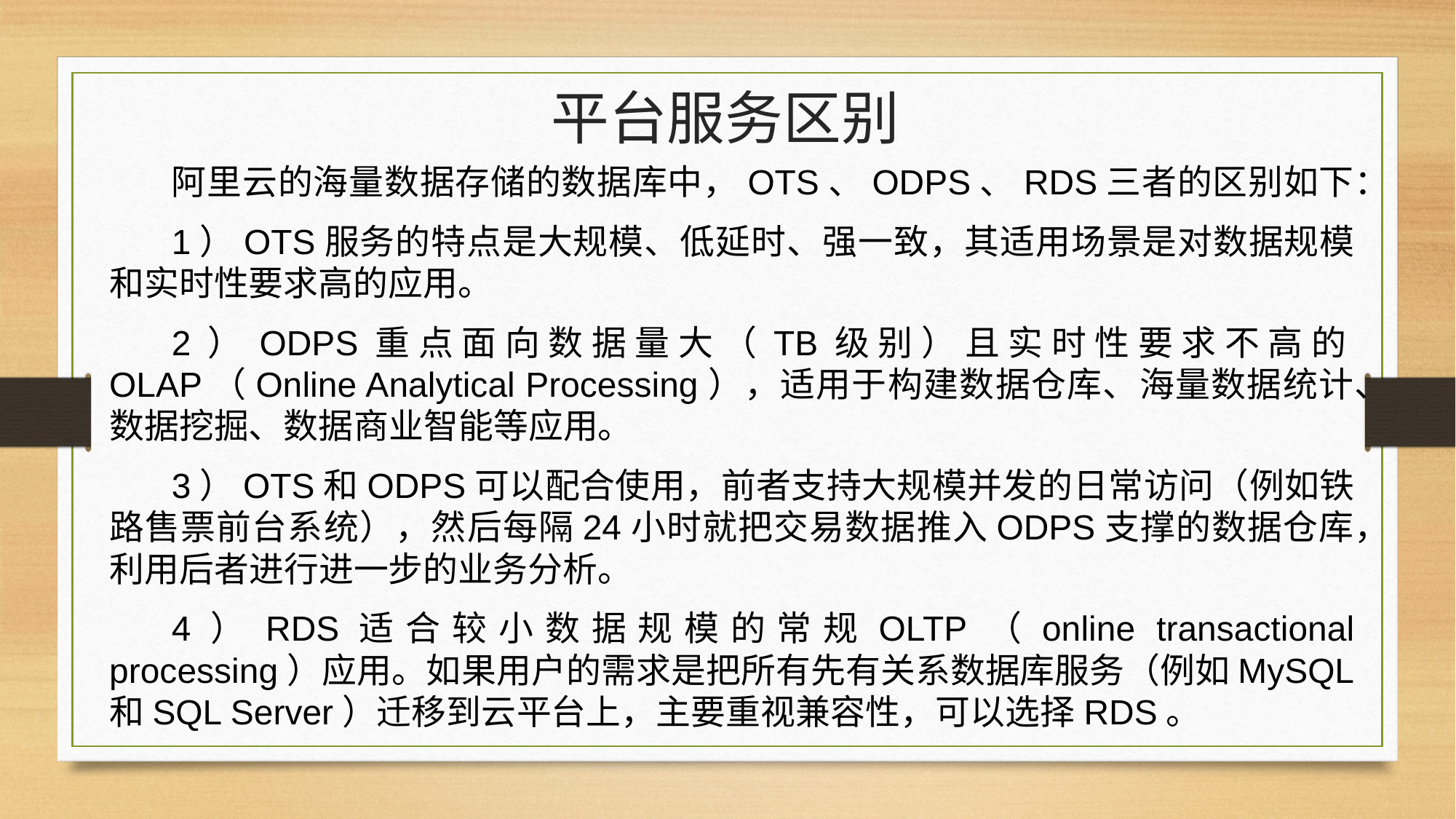

# 平台服务区别
阿里云的海量数据存储的数据库中，OTS、ODPS、RDS三者的区别如下：
1）OTS服务的特点是大规模、低延时、强一致，其适用场景是对数据规模和实时性要求高的应用。
2）ODPS重点面向数据量大（TB级别）且实时性要求不高的OLAP（Online Analytical Processing），适用于构建数据仓库、海量数据统计、数据挖掘、数据商业智能等应用。
3）OTS和ODPS可以配合使用，前者支持大规模并发的日常访问（例如铁路售票前台系统），然后每隔24小时就把交易数据推入ODPS支撑的数据仓库，利用后者进行进一步的业务分析。
4）RDS适合较小数据规模的常规OLTP（online transactional processing）应用。如果用户的需求是把所有先有关系数据库服务（例如MySQL和SQL Server）迁移到云平台上，主要重视兼容性，可以选择RDS。